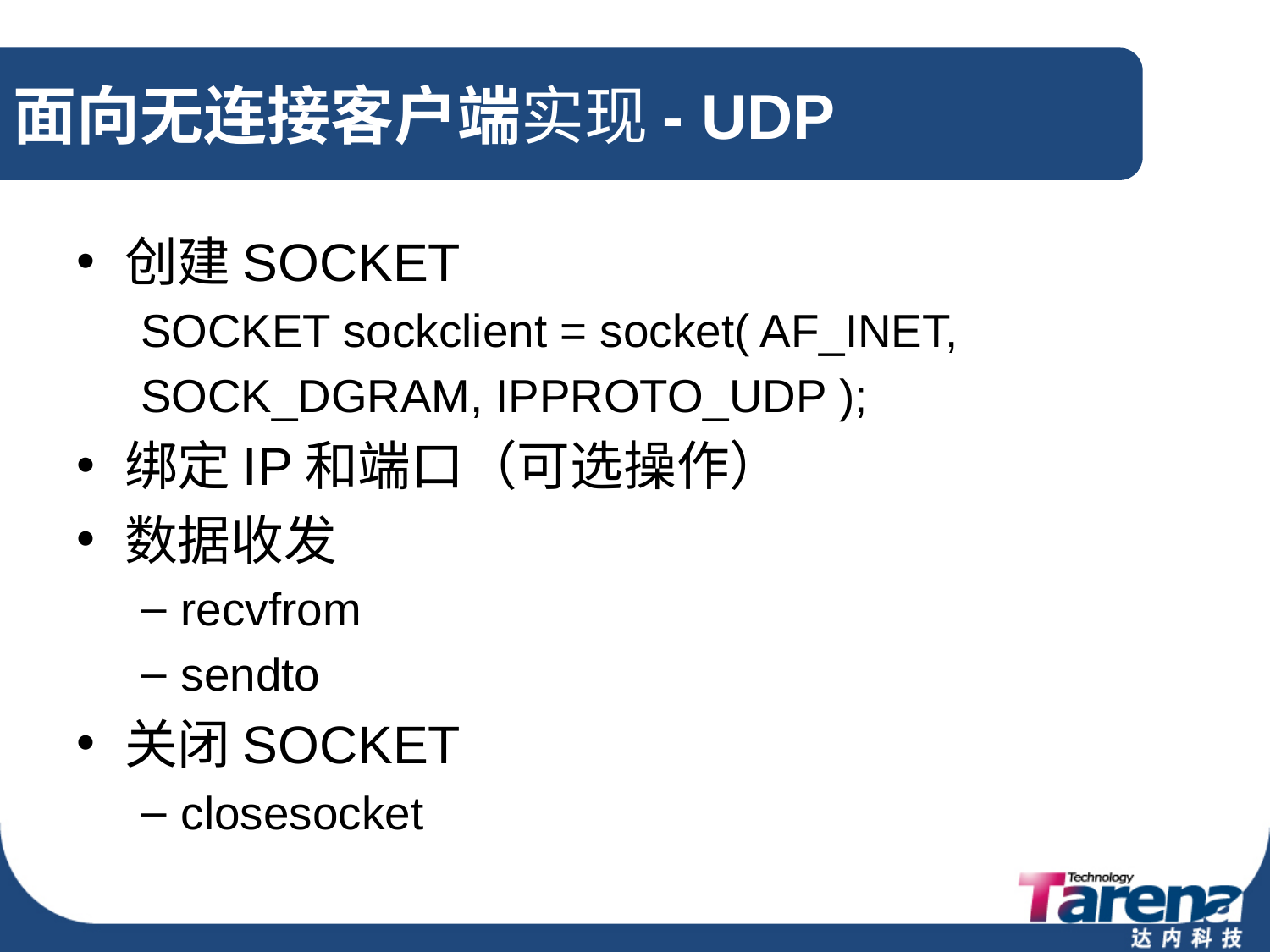

# 面向无连接客户端实现- UDP
创建SOCKET
SOCKET sockclient = socket( AF_INET,
SOCK_DGRAM, IPPROTO_UDP );
绑定IP和端口（可选操作）
数据收发
recvfrom
sendto
关闭SOCKET
closesocket